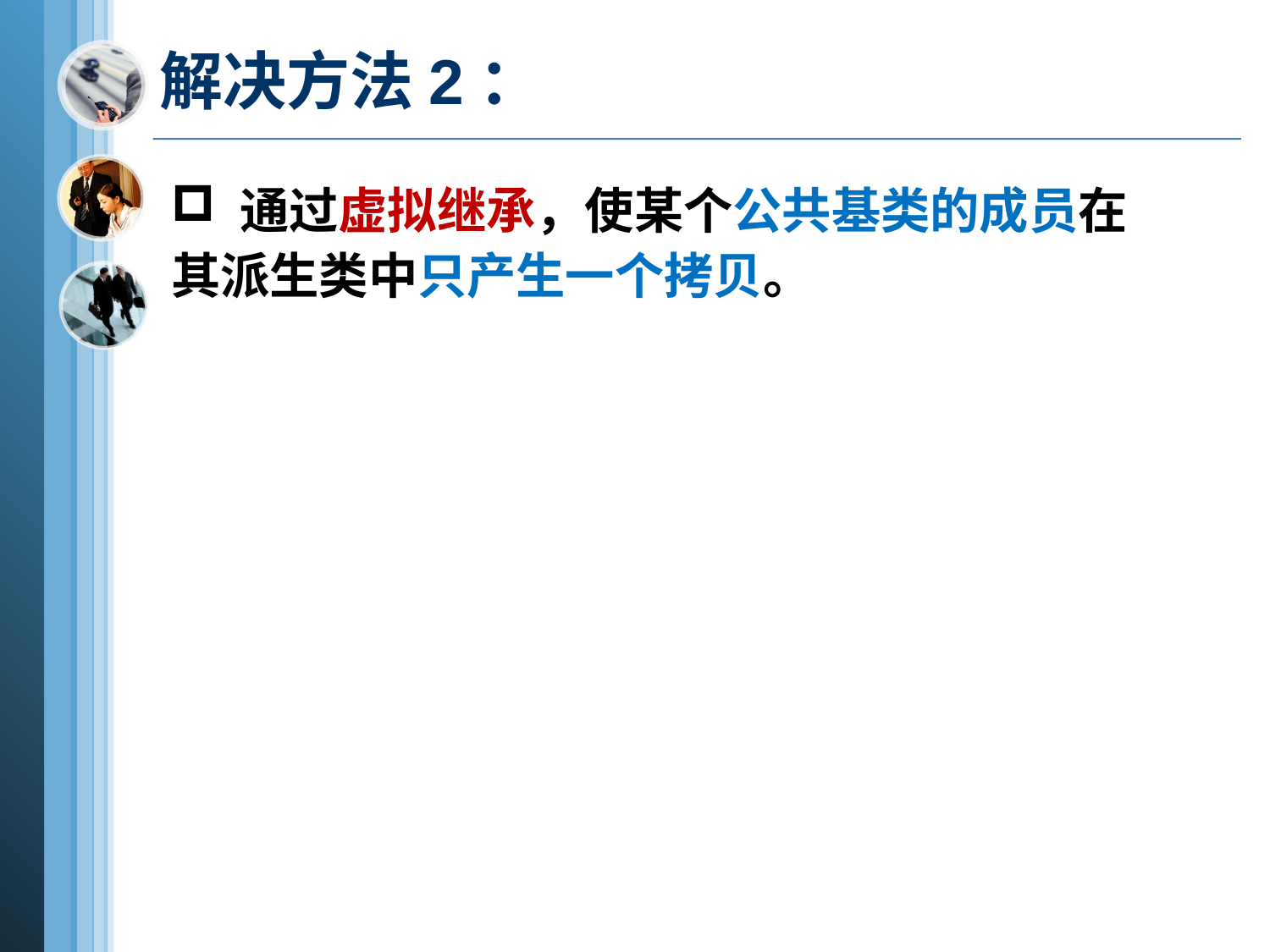

# 解决方法2：
 通过虚拟继承，使某个公共基类的成员在其派生类中只产生一个拷贝。